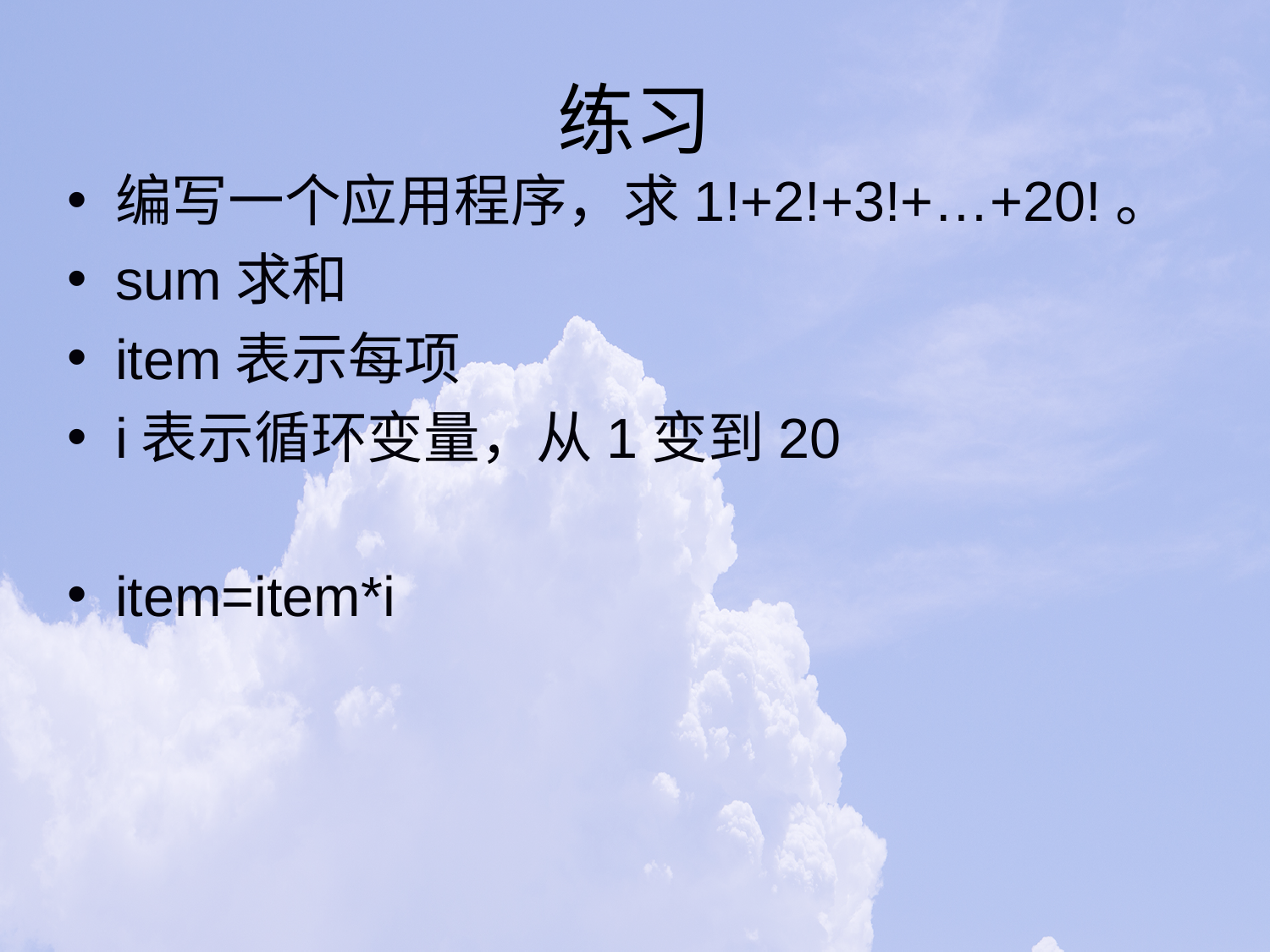

# 练习
编写一个应用程序，求1!+2!+3!+…+20!。
sum求和
item表示每项
i表示循环变量，从1变到20

item=item*i